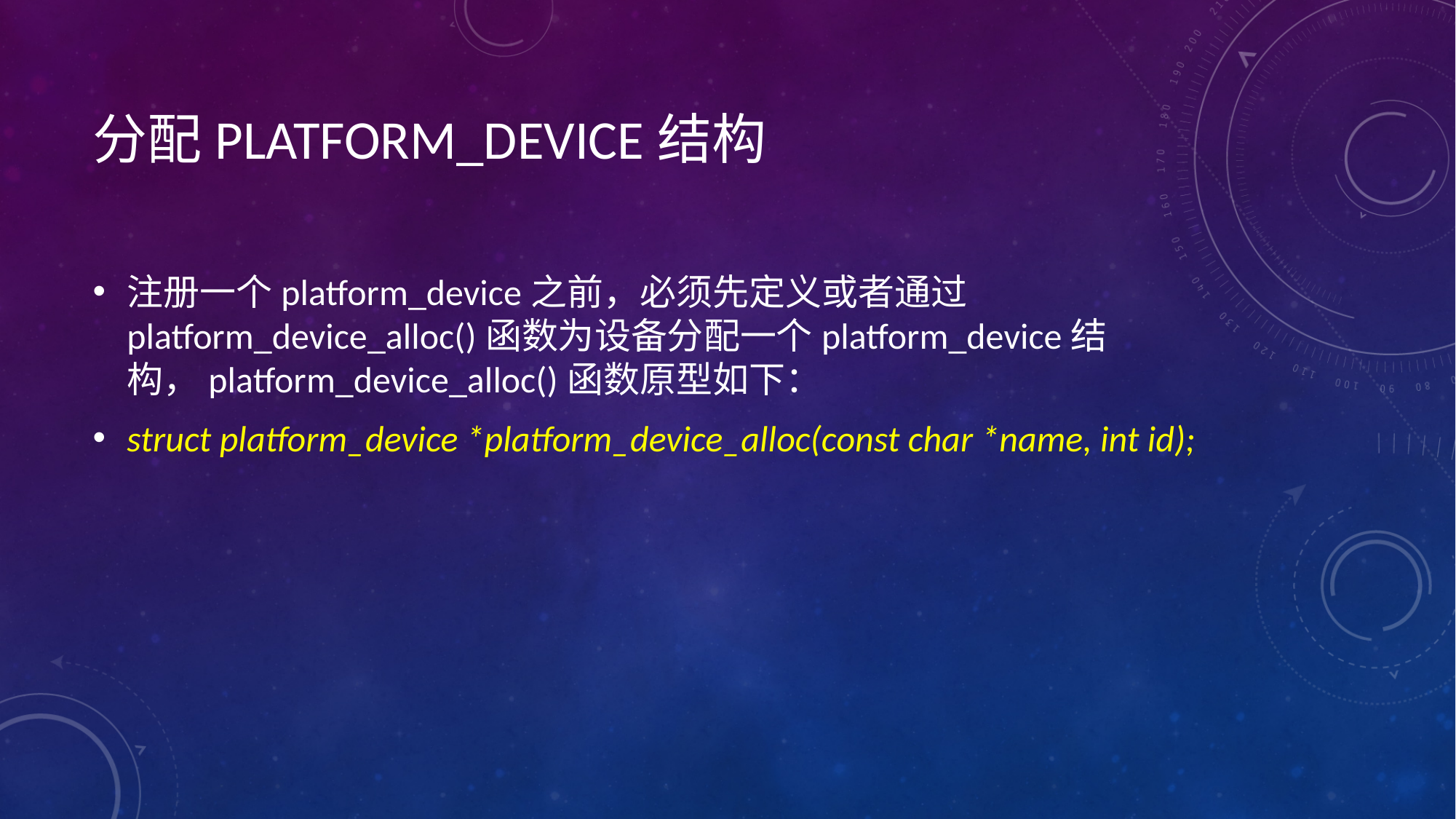

# 分配platform_device结构
注册一个platform_device之前，必须先定义或者通过platform_device_alloc()函数为设备分配一个platform_device结构，platform_device_alloc()函数原型如下：
struct platform_device *platform_device_alloc(const char *name, int id);